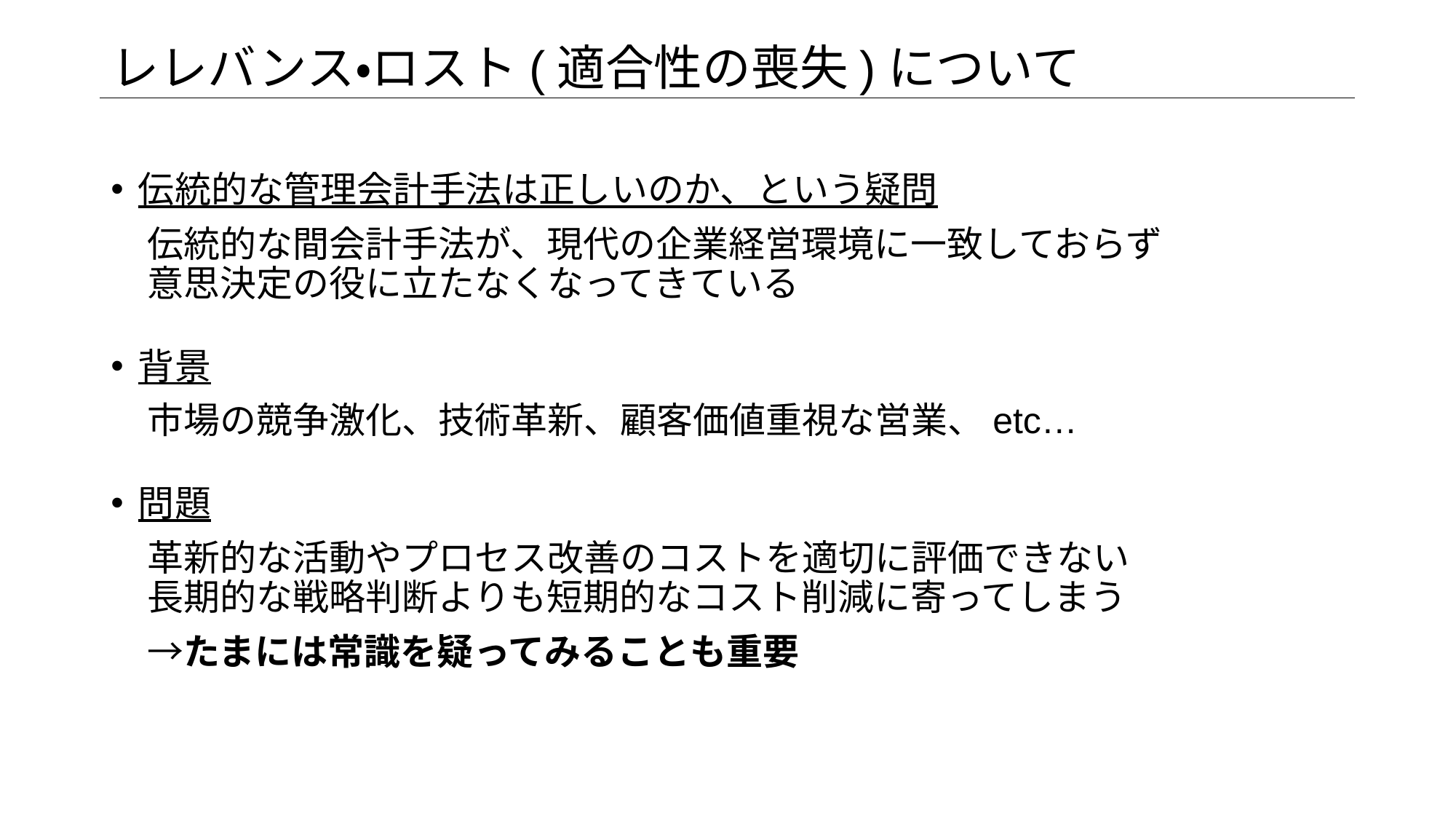

# レレバンス・ロスト(適合性の喪失)について

伝統的な管理会計手法は正しいのか、という疑問
　伝統的な間会計手法が、現代の企業経営環境に一致しておらず
　意思決定の役に立たなくなってきている

背景
　市場の競争激化、技術革新、顧客価値重視な営業、etc…

問題
　革新的な活動やプロセス改善のコストを適切に評価できない
　長期的な戦略判断よりも短期的なコスト削減に寄ってしまう
　→たまには常識を疑ってみることも重要